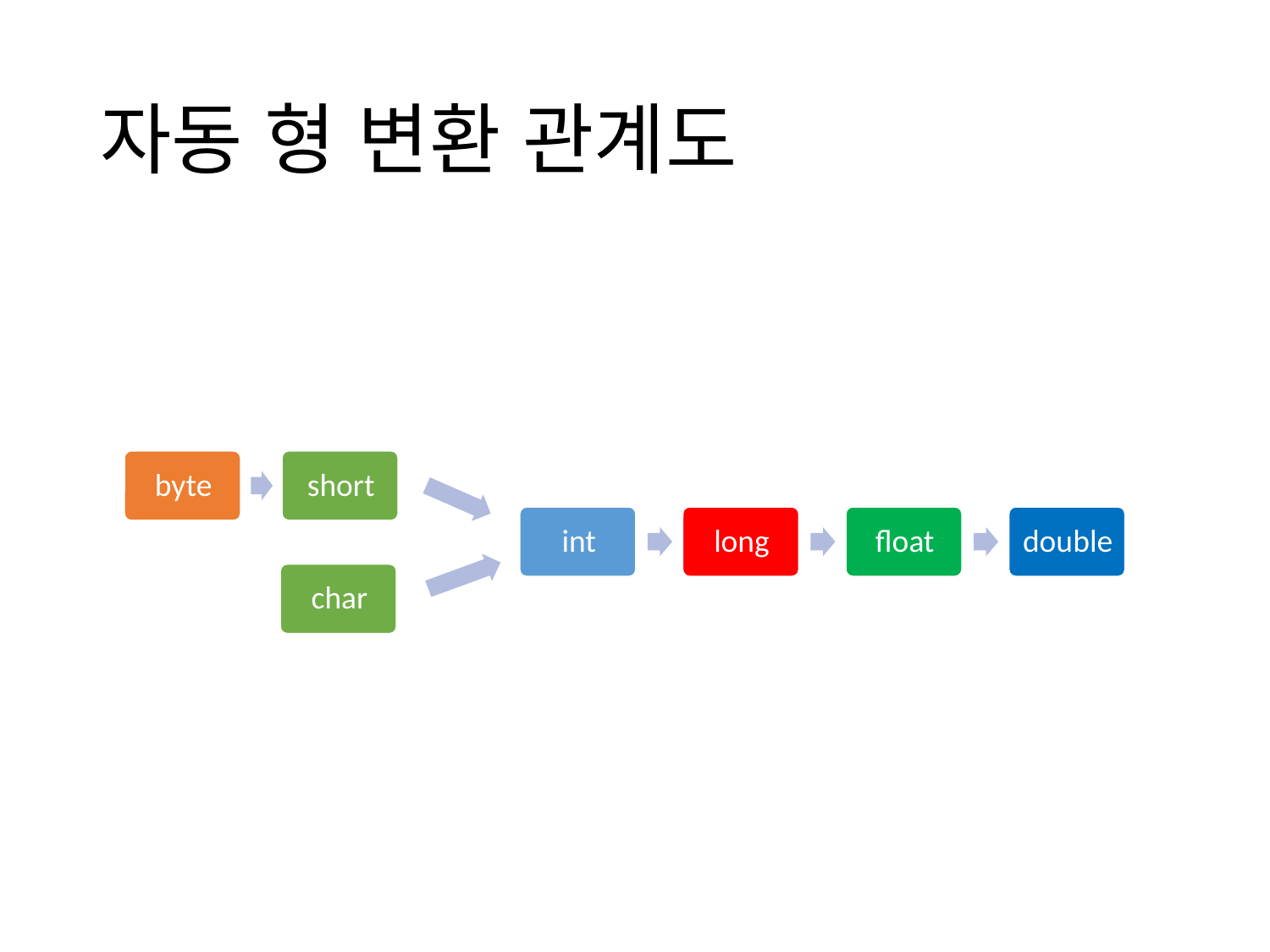

# 자동 형 변환 관계도
byte

short

char

int

long

float

double